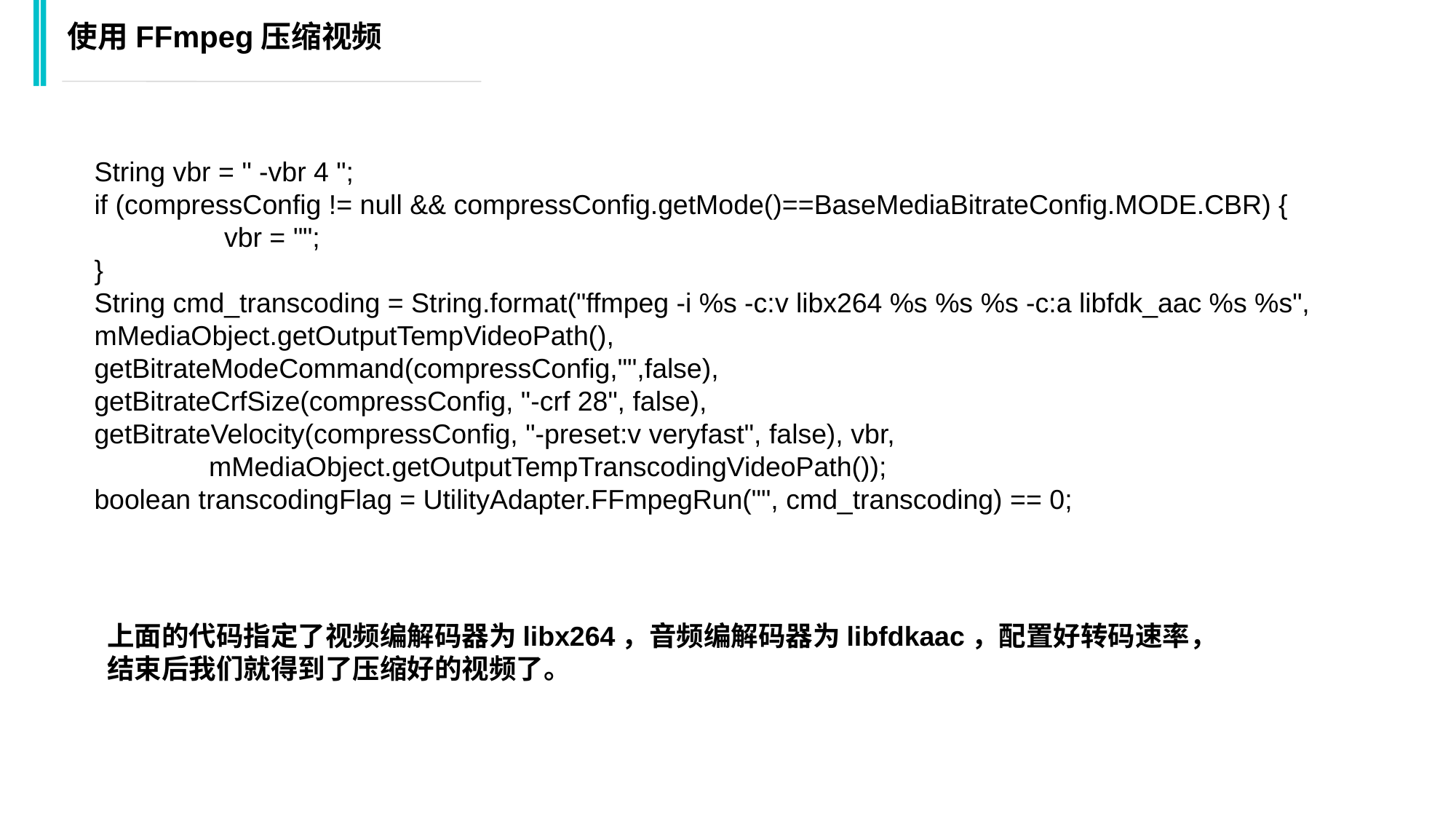

使用FFmpeg压缩视频

    String vbr = " -vbr 4 ";
    if (compressConfig != null && compressConfig.getMode()==BaseMediaBitrateConfig.MODE.CBR) {
                     vbr = "";
    }
    String cmd_transcoding = String.format("ffmpeg -i %s -c:v libx264 %s %s %s -c:a libfdk_aac %s %s",
    mMediaObject.getOutputTempVideoPath(),
    getBitrateModeCommand(compressConfig,"",false),
    getBitrateCrfSize(compressConfig, "-crf 28", false),
    getBitrateVelocity(compressConfig, "-preset:v veryfast", false), vbr,
                   mMediaObject.getOutputTempTranscodingVideoPath());
    boolean transcodingFlag = UtilityAdapter.FFmpegRun("", cmd_transcoding) == 0;
上面的代码指定了视频编解码器为libx264，音频编解码器为libfdkaac，配置好转码速率，
结束后我们就得到了压缩好的视频了。